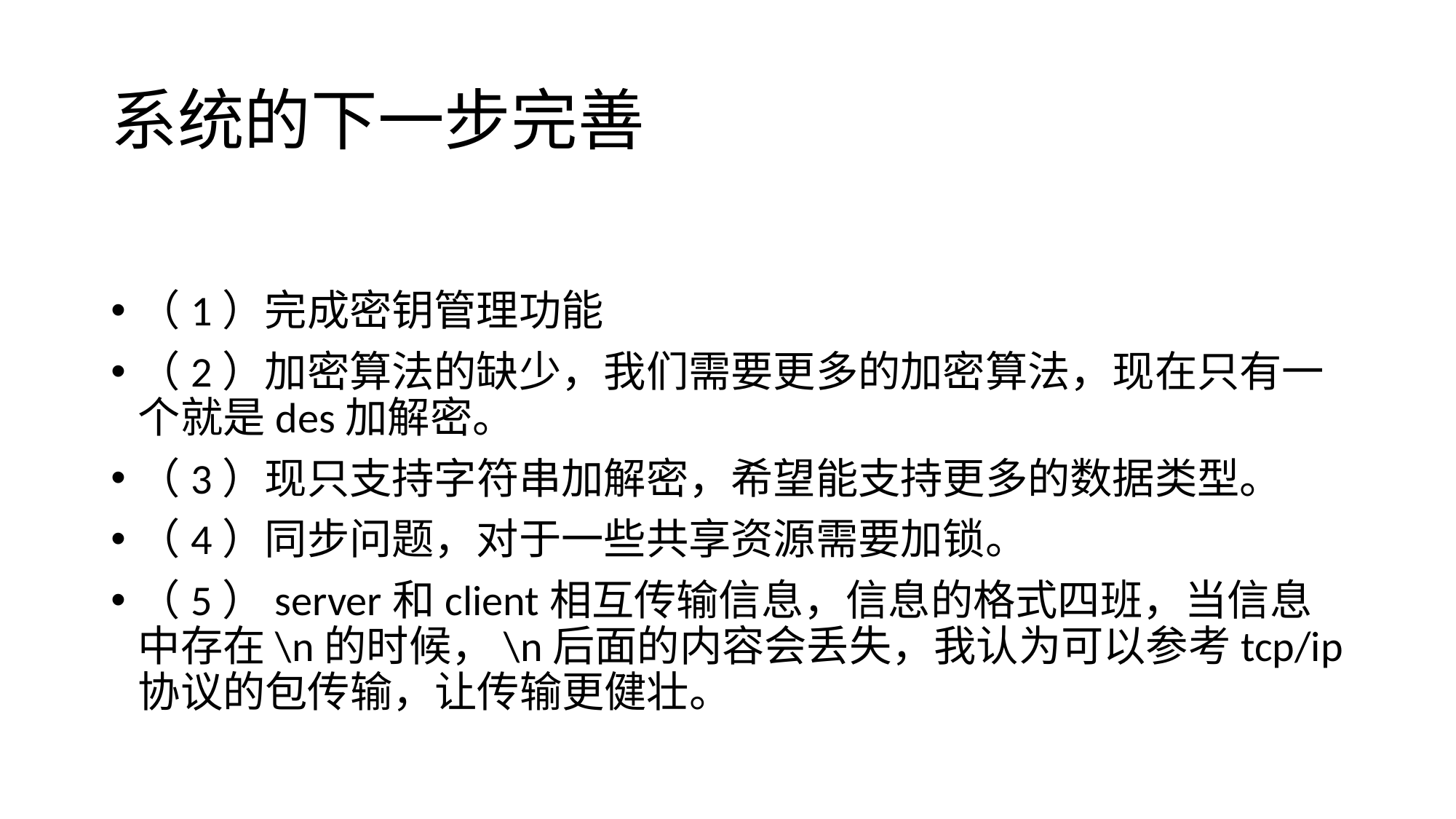

# 系统的下一步完善

（1）完成密钥管理功能
（2）加密算法的缺少，我们需要更多的加密算法，现在只有一个就是des加解密。
（3）现只支持字符串加解密，希望能支持更多的数据类型。
（4）同步问题，对于一些共享资源需要加锁。
（5）server和client相互传输信息，信息的格式四班，当信息中存在\n的时候，\n后面的内容会丢失，我认为可以参考tcp/ip协议的包传输，让传输更健壮。